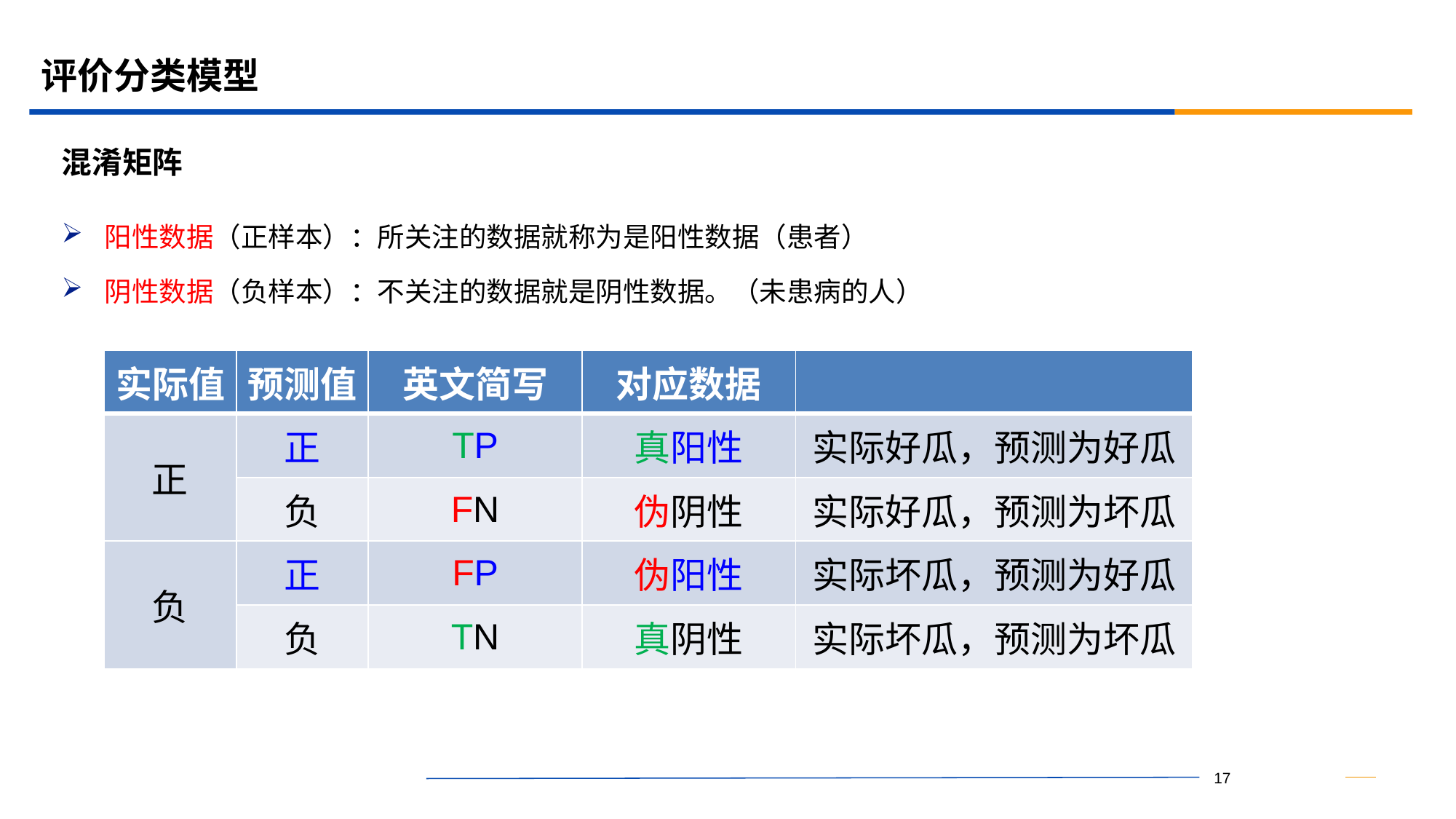

# 评价分类模型
混淆矩阵
阳性数据（正样本）：所关注的数据就称为是阳性数据（患者）
阴性数据（负样本）：不关注的数据就是阴性数据。（未患病的人）

| 实际值 | 预测值 | 英文简写 | 对应数据 |  |
| --- | --- | --- | --- | --- |
| 正 | 正 | TP | 真阳性 | 实际好瓜，预测为好瓜 |
|  | 负 | FN | 伪阴性 | 实际好瓜，预测为坏瓜 |
| 负 | 正 | FP | 伪阳性 | 实际坏瓜，预测为好瓜 |
|  | 负 | TN | 真阴性 | 实际坏瓜，预测为坏瓜 |